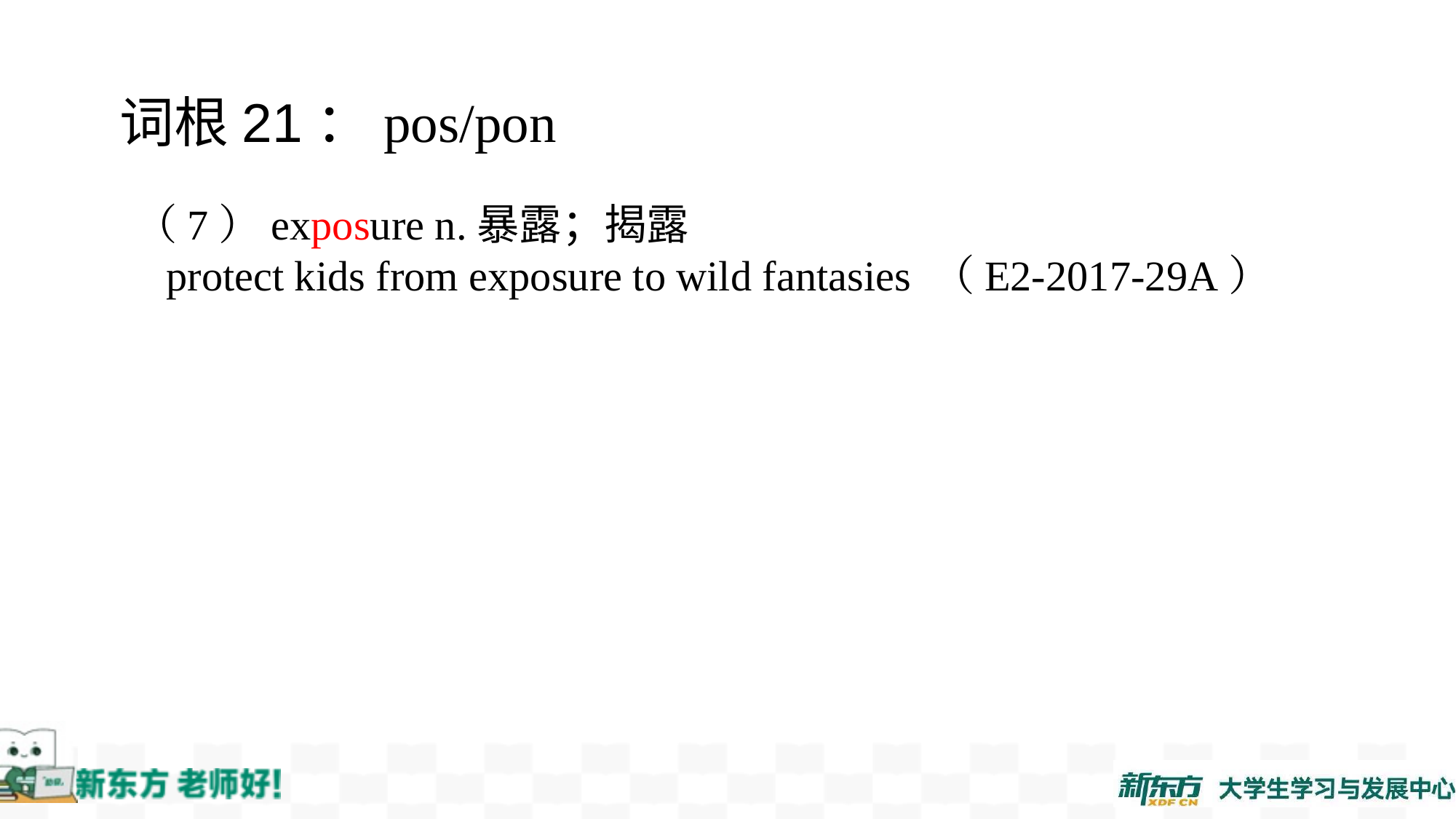

词根21：pos/pon
（7）exposure n.暴露；揭露
   protect kids from exposure to wild fantasies （E2-2017-29A）